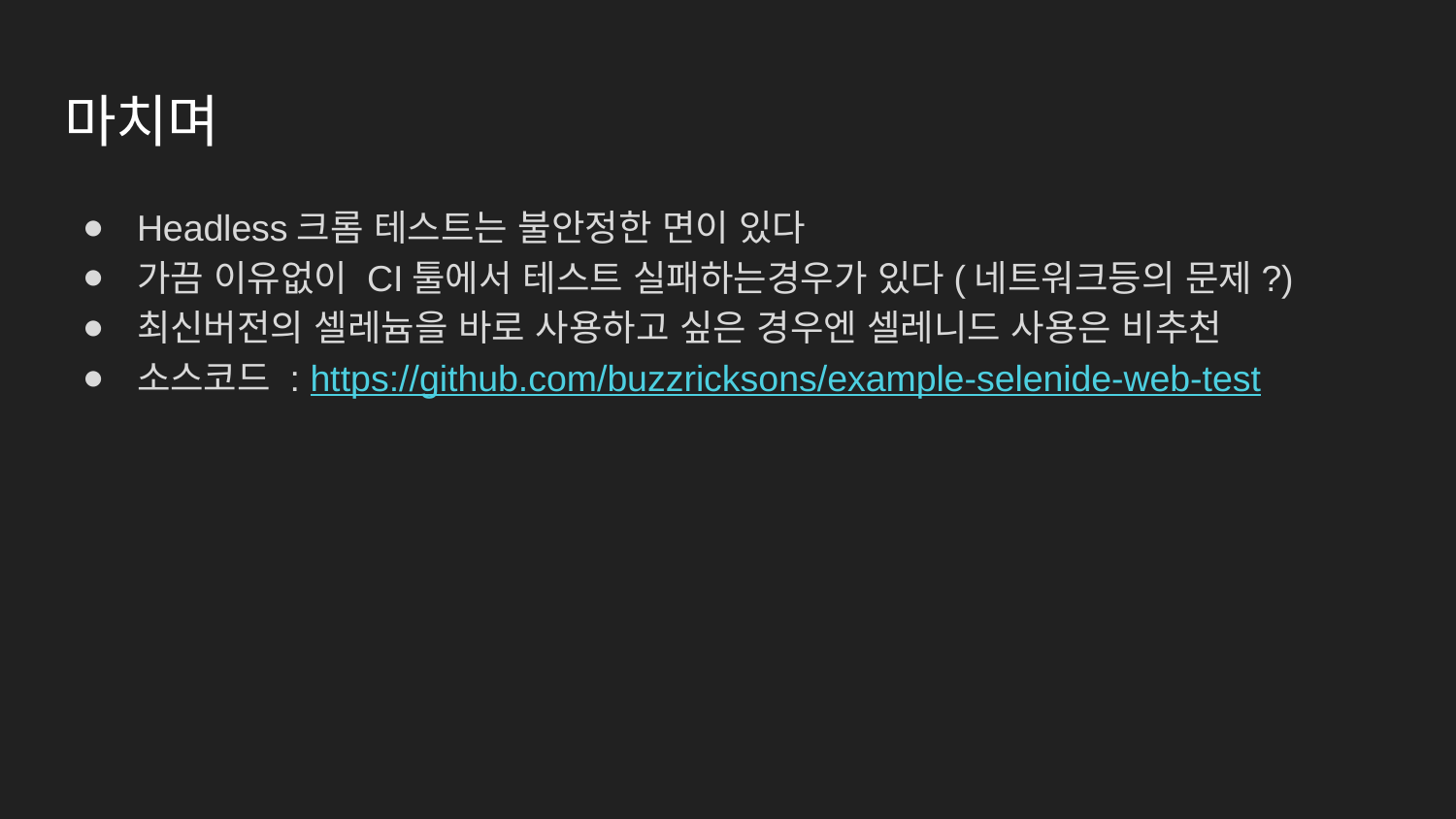

# 마치며
Headless크롬 테스트는 불안정한 면이 있다
가끔 이유없이 CI툴에서 테스트 실패하는경우가 있다(네트워크등의 문제?)
최신버전의 셀레늄을 바로 사용하고 싶은 경우엔 셀레니드 사용은 비추천
소스코드 : https://github.com/buzzricksons/example-selenide-web-test